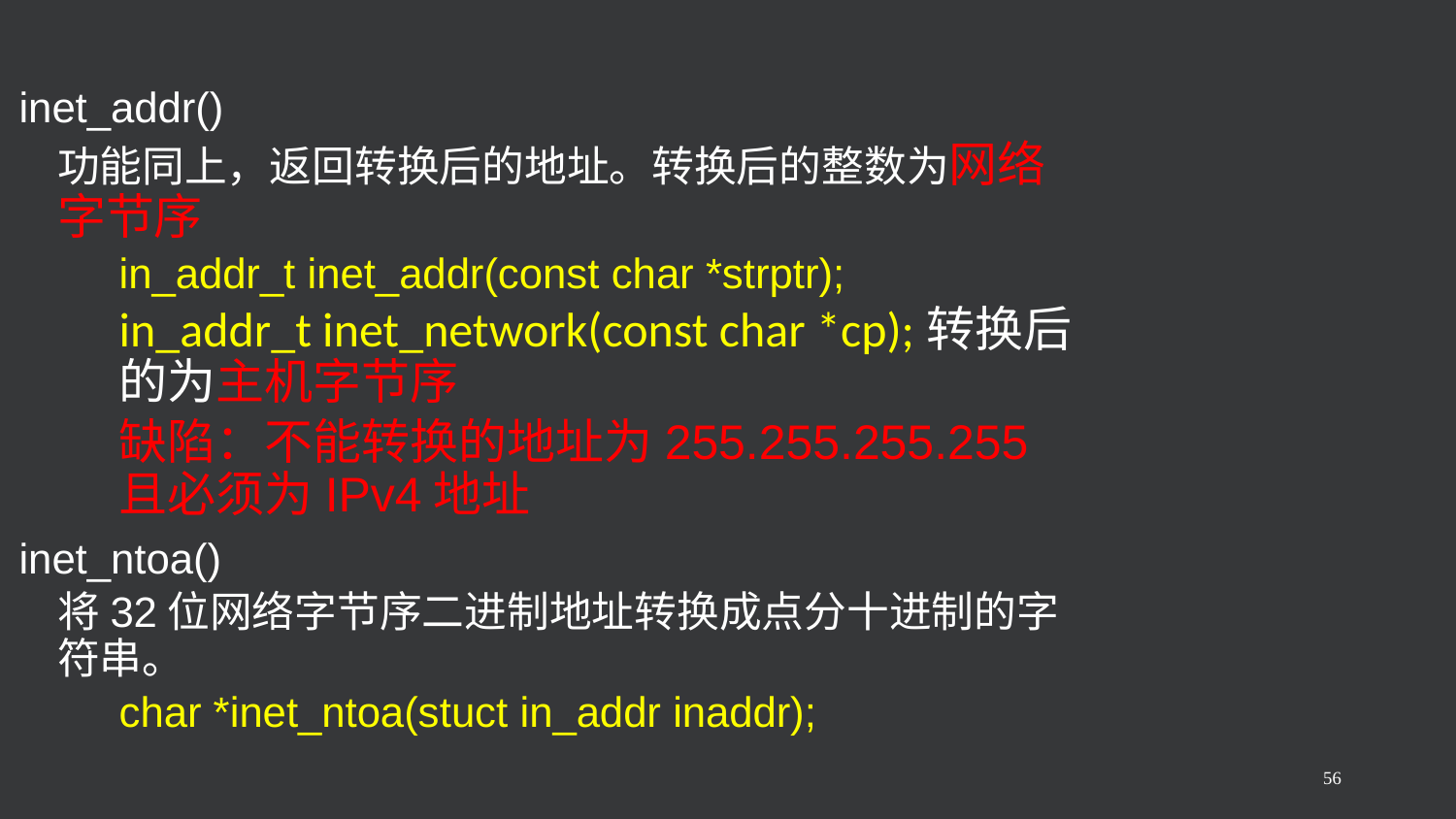

inet_addr()
功能同上，返回转换后的地址。转换后的整数为网络字节序
in_addr_t inet_addr(const char *strptr);
in_addr_t inet_network(const char *cp);转换后的为主机字节序
缺陷：不能转换的地址为255.255.255.255且必须为IPv4地址
inet_ntoa()
将32位网络字节序二进制地址转换成点分十进制的字符串。
char *inet_ntoa(stuct in_addr inaddr);

56